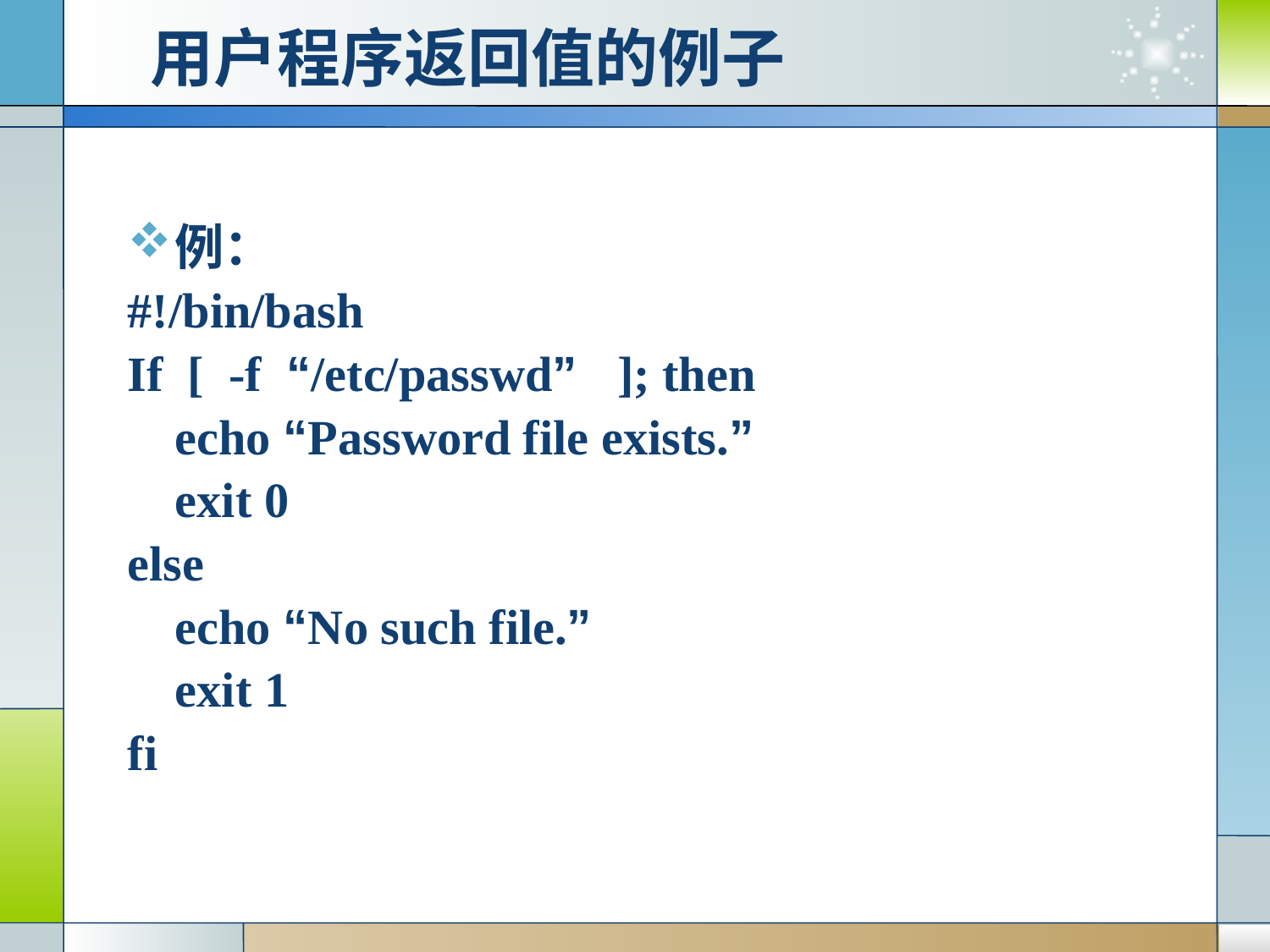

# 用户程序返回值的例子
例：
#!/bin/bash
If  [  -f  “/etc/passwd”   ]; then
	echo “Password file exists.”
	exit 0
else
	echo “No such file.”
	exit 1
fi